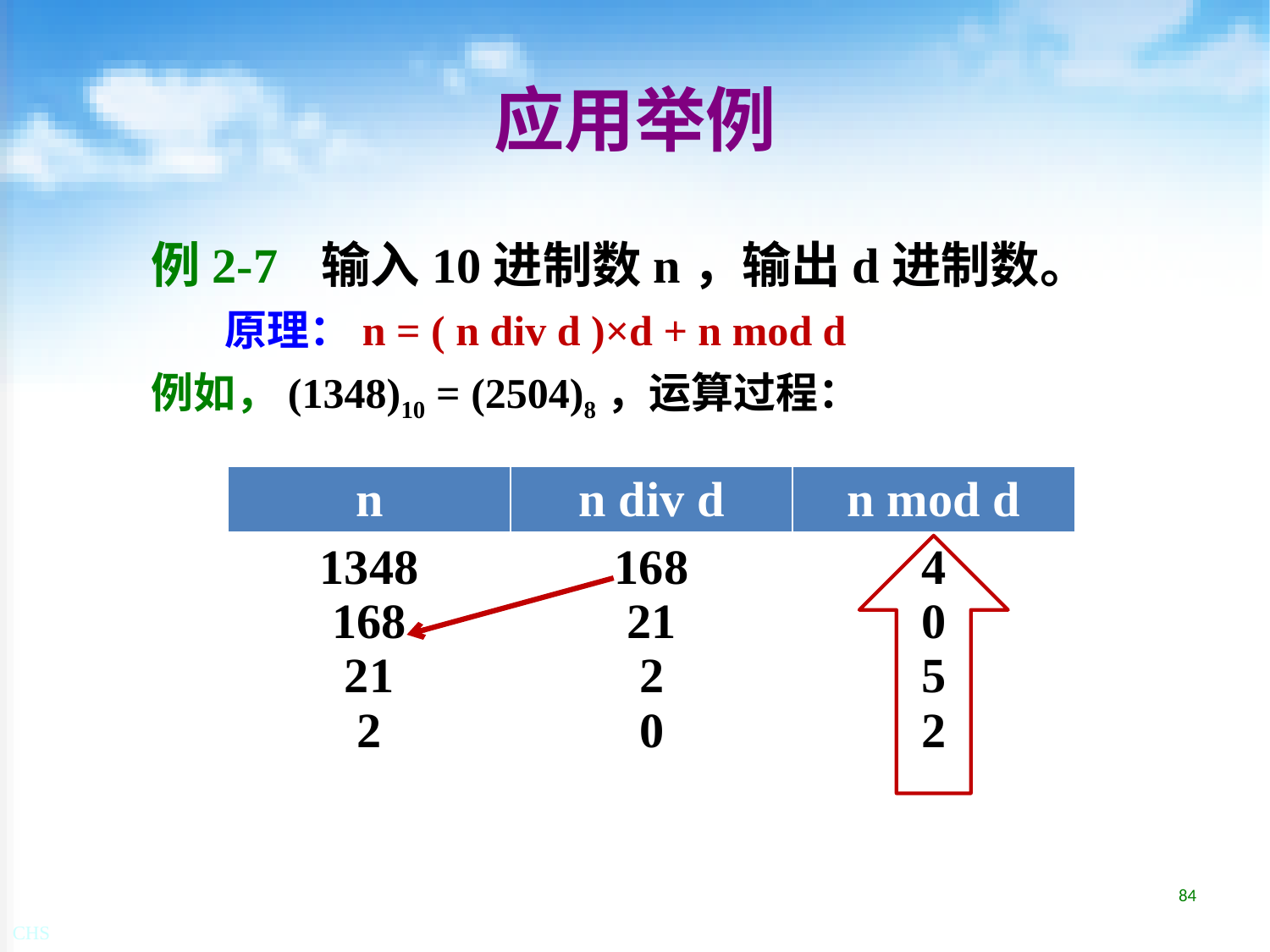

# 应用举例
例2-7   输入10进制数n，输出d进制数。
	原理：n = ( n div d )×d + n mod d
例如，(1348)10 = (2504)8，运算过程：
| n | n div d | n mod d |
| --- | --- | --- |
| 1348 168 21 2 | 168 21 2 0 | 4 0 5 2 |

84